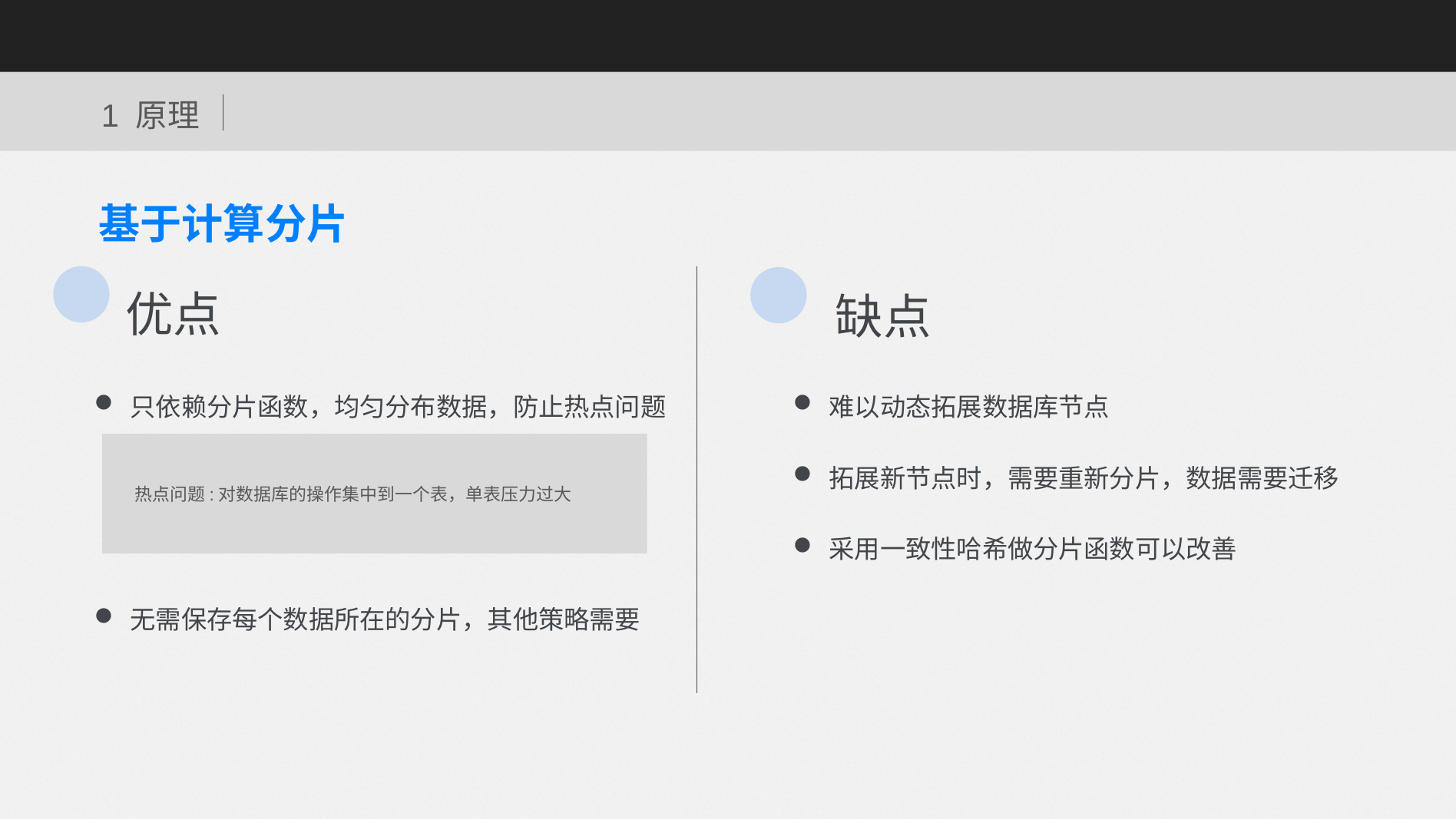

1 原理

基于计算分片

优点
缺点
只依赖分片函数，均匀分布数据，防止热点问题

无需保存每个数据所在的分片，其他策略需要
难以动态拓展数据库节点

拓展新节点时，需要重新分片，数据需要迁移

采用一致性哈希做分片函数可以改善

   热点问题:对数据库的操作集中到一个表，单表压力过大